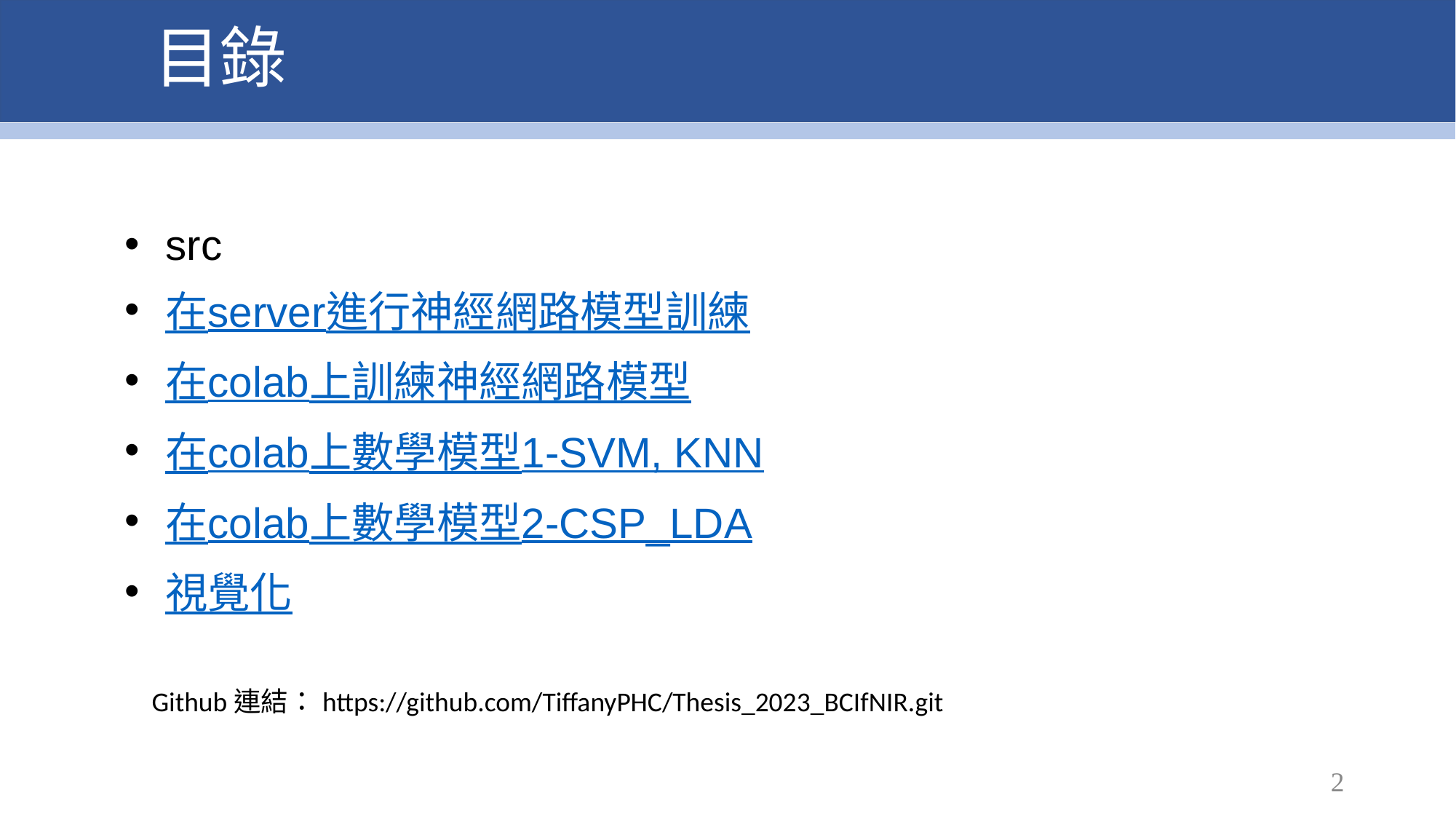

# 目錄
src
在server進行神經網路模型訓練
在colab上訓練神經網路模型
在colab上數學模型1-SVM, KNN
在colab上數學模型2-CSP_LDA
視覺化

Github連結：https://github.com/TiffanyPHC/Thesis_2023_BCIfNIR.git
2